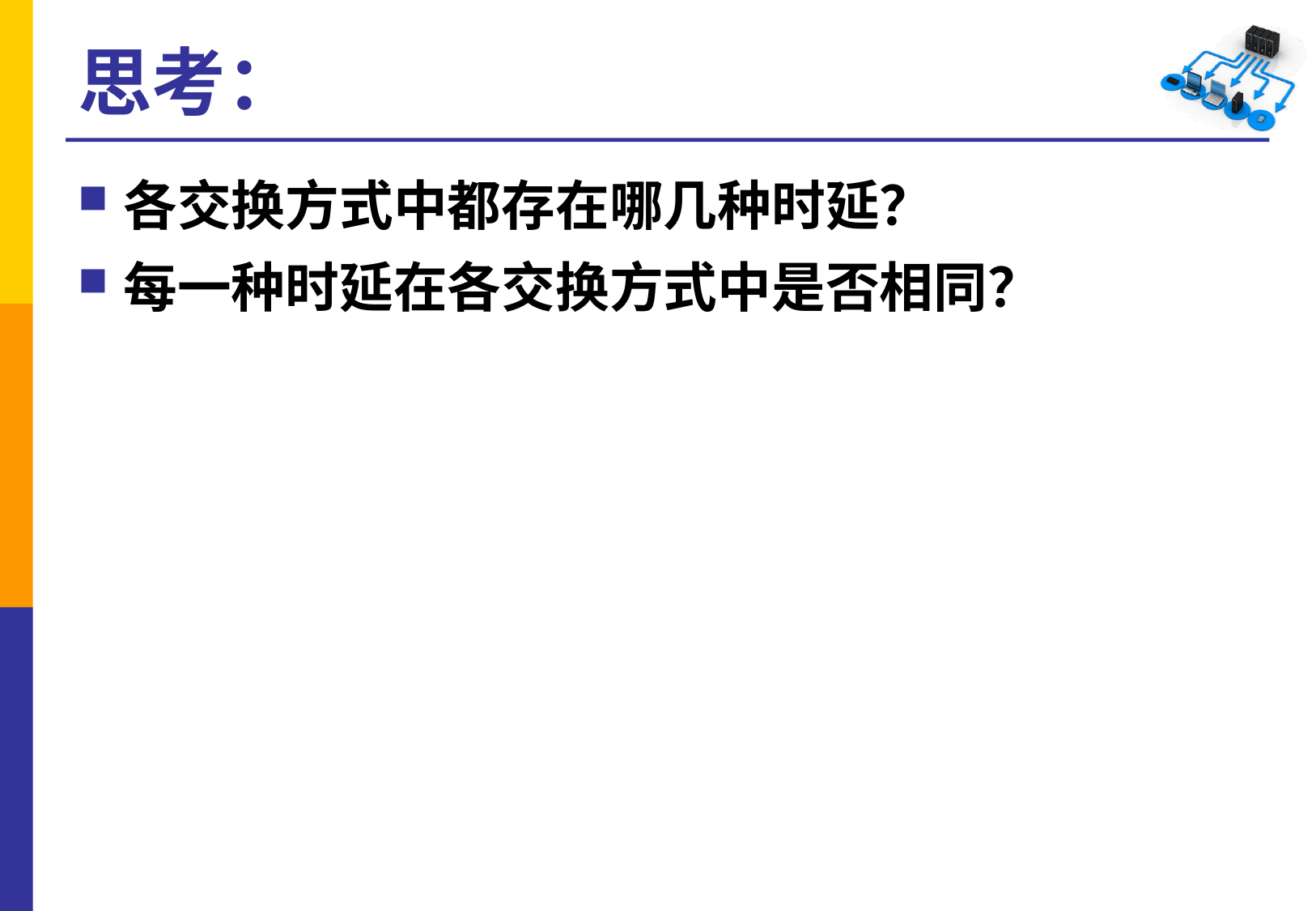

# 思考：
各交换方式中都存在哪几种时延？
每一种时延在各交换方式中是否相同？